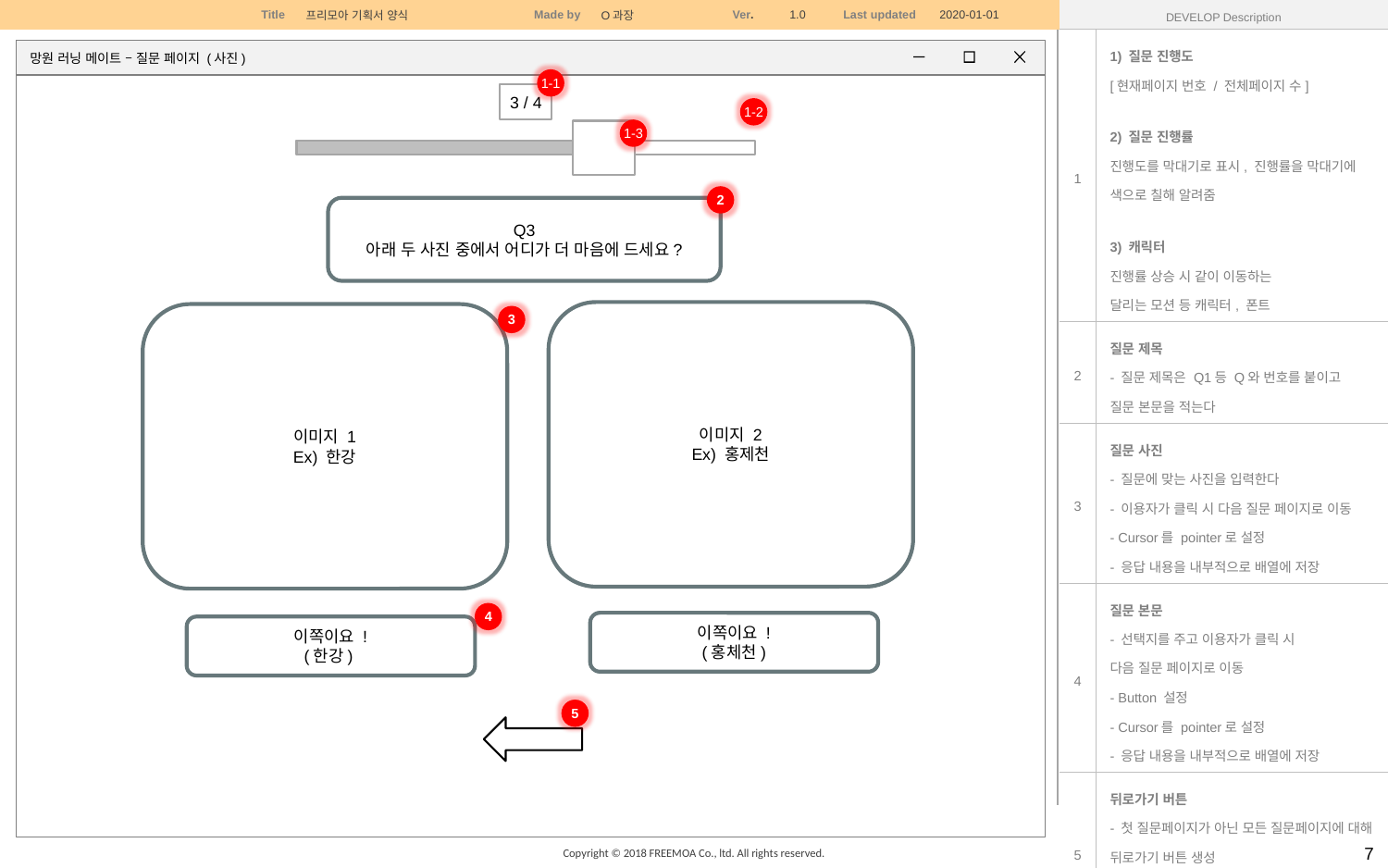

| DEVELOP Description |  |
| --- | --- |
| 1 | 1) 질문 진행도 [현재페이지 번호 / 전체페이지 수] 2) 질문 진행률 진행도를 막대기로 표시, 진행률을 막대기에 색으로 칠해 알려줌 3) 캐릭터 진행률 상승 시 같이 이동하는 달리는 모션 등 캐릭터, 폰트 |
| 2 | 질문 제목 - 질문 제목은 Q1등 Q와 번호를 붙이고 질문 본문을 적는다 |
| 3 | 질문 사진 - 질문에 맞는 사진을 입력한다 - 이용자가 클릭 시 다음 질문 페이지로 이동 - Cursor를 pointer로 설정 - 응답 내용을 내부적으로 배열에 저장 |
| 4 | 질문 본문 - 선택지를 주고 이용자가 클릭 시 다음 질문 페이지로 이동 - Button 설정 - Cursor를 pointer로 설정 - 응답 내용을 내부적으로 배열에 저장 |
| 5 | 뒤로가기 버튼 - 첫 질문페이지가 아닌 모든 질문페이지에 대해 뒤로가기 버튼 생성 - 클릭 시 이전 질문페이지로 이동 - 클릭 시 현재 응답 내용 배열에서 삭제 |
망원 러닝 메이트 – 질문 페이지 (사진)

1-1

3 / 4
1-2

1-3

2

Q3
아래 두 사진 중에서 어디가 더 마음에 드세요?
이미지 2
Ex) 홍제천
이미지 1
Ex) 한강
3

4

이쪽이요 !
(홍체천)
이쪽이요 !
(한강)
5